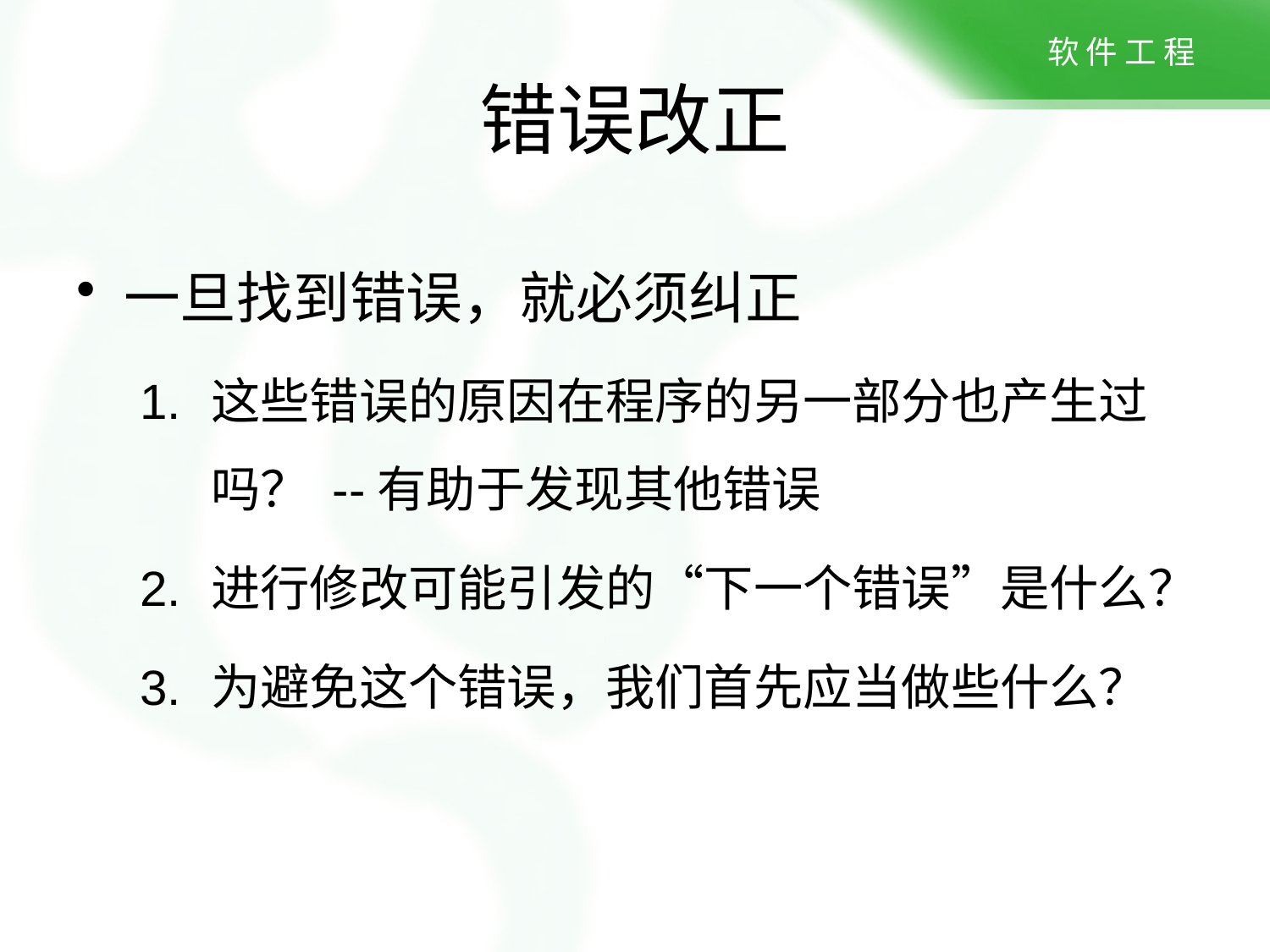

# 错误改正
一旦找到错误，就必须纠正
这些错误的原因在程序的另一部分也产生过吗？ --有助于发现其他错误
进行修改可能引发的“下一个错误”是什么？
为避免这个错误，我们首先应当做些什么？